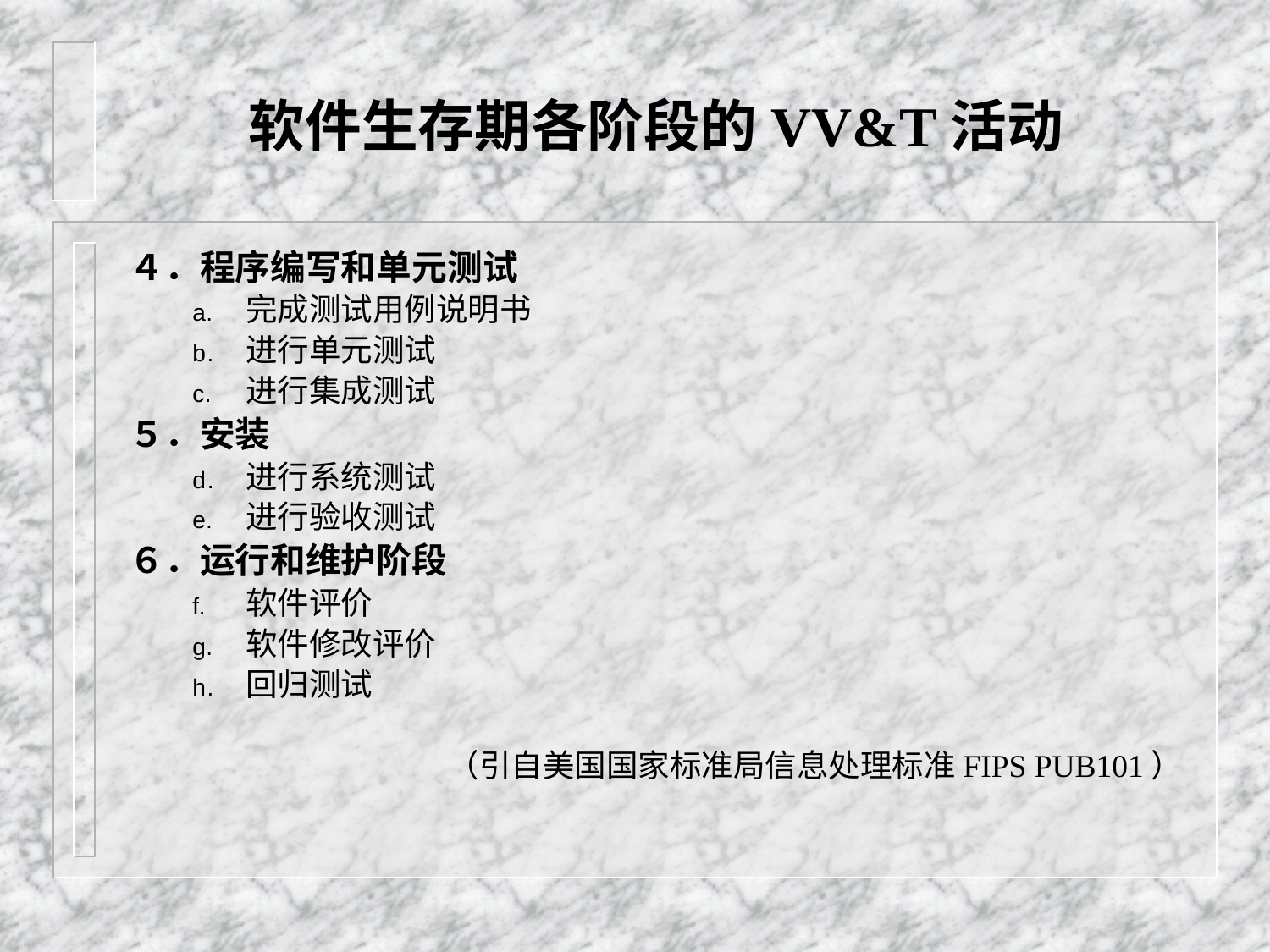

软件生存期各阶段的VV&T活动
４．程序编写和单元测试
完成测试用例说明书
进行单元测试
进行集成测试
５．安装
进行系统测试
进行验收测试
６．运行和维护阶段
软件评价
软件修改评价
回归测试

（引自美国国家标准局信息处理标准FIPS PUB101）